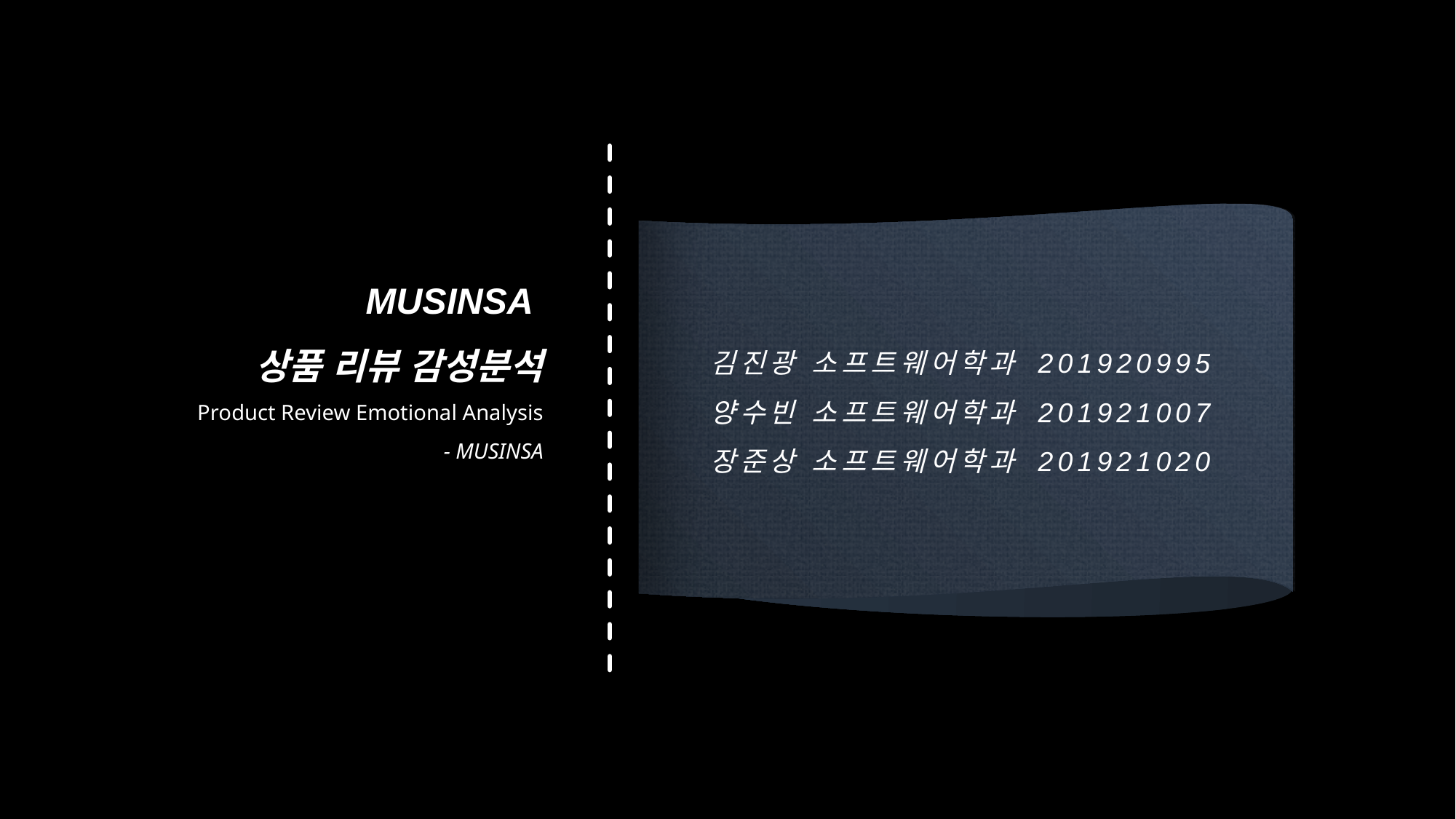

MUSINSA
상품 리뷰 감성분석
Product Review Emotional Analysis
- MUSINSA
김진광 소프트웨어학과 201920995
양수빈 소프트웨어학과 201921007
장준상 소프트웨어학과 201921020